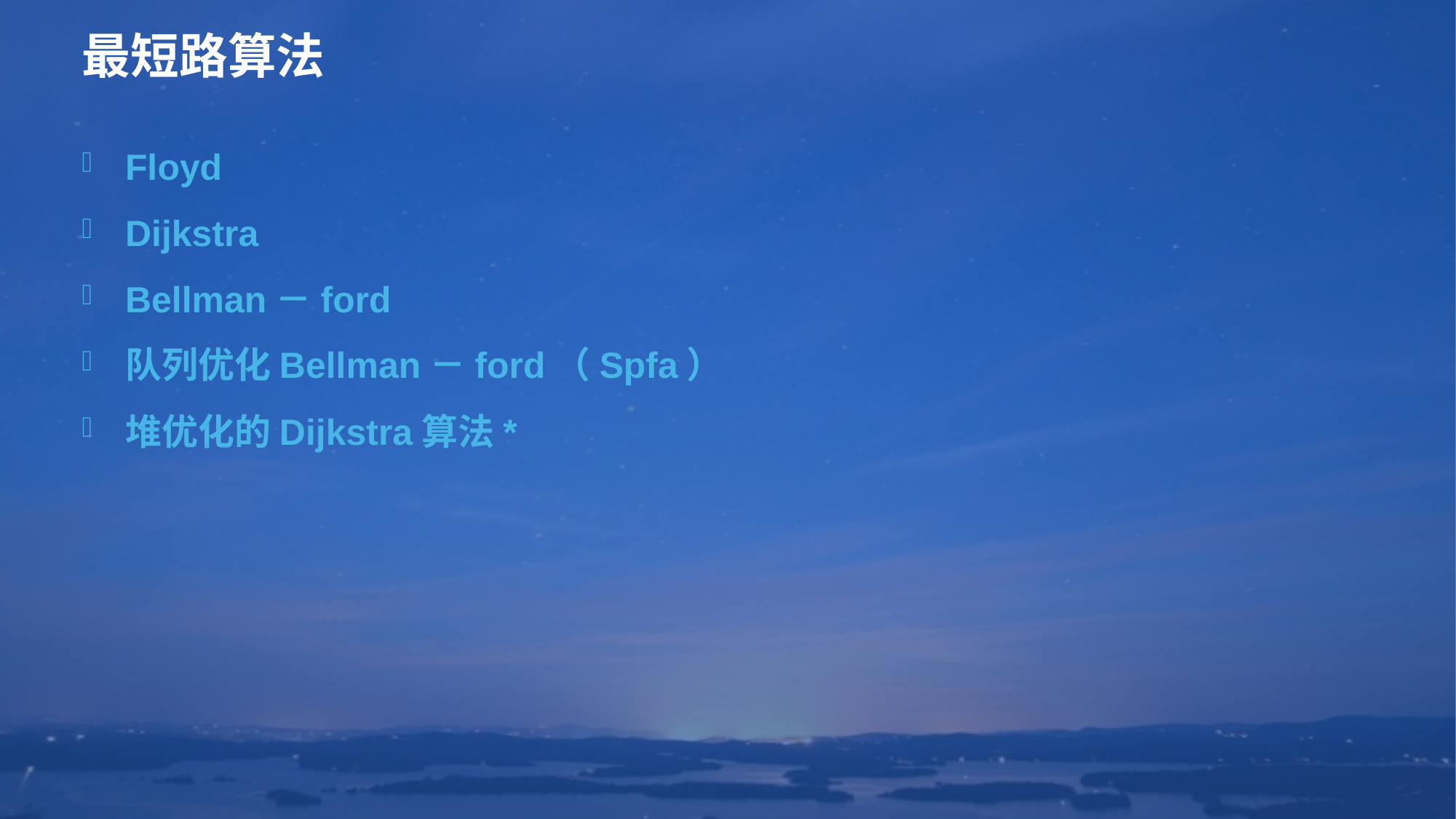

# 最短路算法
Floyd
Dijkstra
Bellman－ford
队列优化Bellman－ford（Spfa）
堆优化的Dijkstra算法*